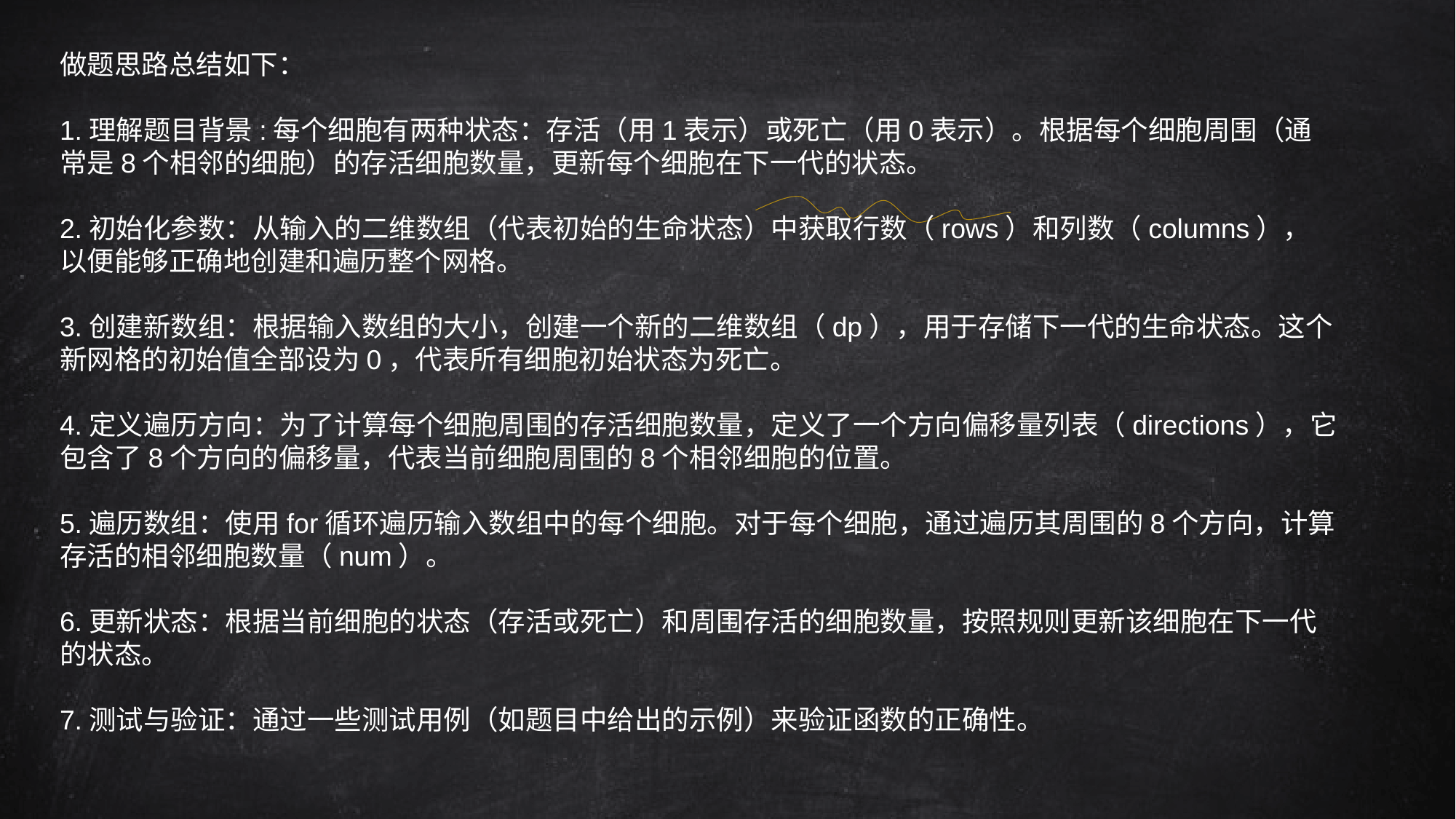

做题思路总结如下：

1.理解题目背景:每个细胞有两种状态：存活（用1表示）或死亡（用0表示）。根据每个细胞周围（通常是8个相邻的细胞）的存活细胞数量，更新每个细胞在下一代的状态。

2.初始化参数：从输入的二维数组（代表初始的生命状态）中获取行数（rows）和列数（columns），以便能够正确地创建和遍历整个网格。

3.创建新数组：根据输入数组的大小，创建一个新的二维数组（dp），用于存储下一代的生命状态。这个新网格的初始值全部设为0，代表所有细胞初始状态为死亡。

4.定义遍历方向：为了计算每个细胞周围的存活细胞数量，定义了一个方向偏移量列表（directions），它包含了8个方向的偏移量，代表当前细胞周围的8个相邻细胞的位置。

5.遍历数组：使用for循环遍历输入数组中的每个细胞。对于每个细胞，通过遍历其周围的8个方向，计算存活的相邻细胞数量（num）。

6.更新状态：根据当前细胞的状态（存活或死亡）和周围存活的细胞数量，按照规则更新该细胞在下一代的状态。

7.测试与验证：通过一些测试用例（如题目中给出的示例）来验证函数的正确性。